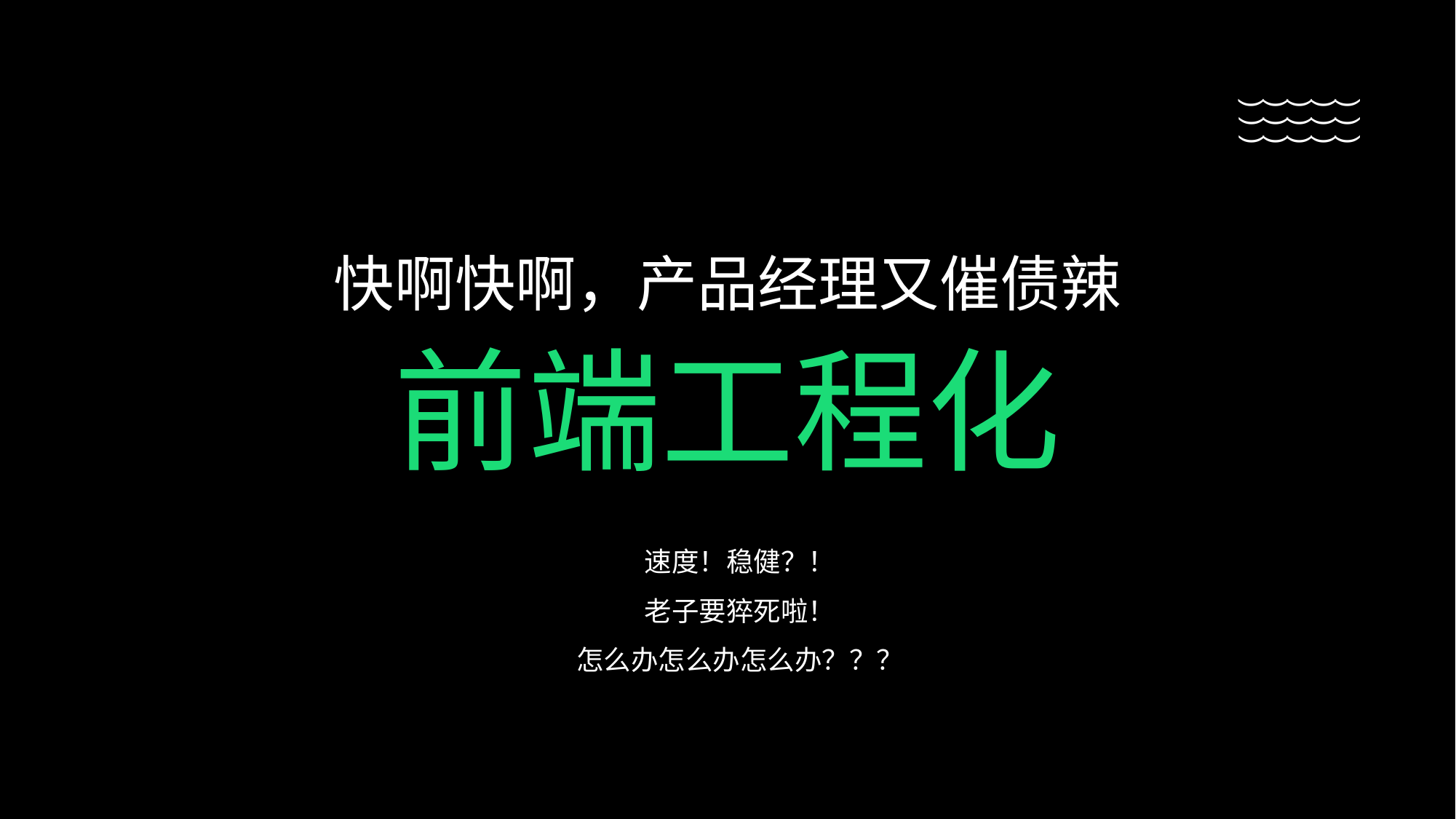

(
(
(
(
(
(
(
(
(
(
(
(
(
(
(
快啊快啊，产品经理又催债辣
前端工程化
速度！稳健？！
老子要猝死啦！
怎么办怎么办怎么办？？？